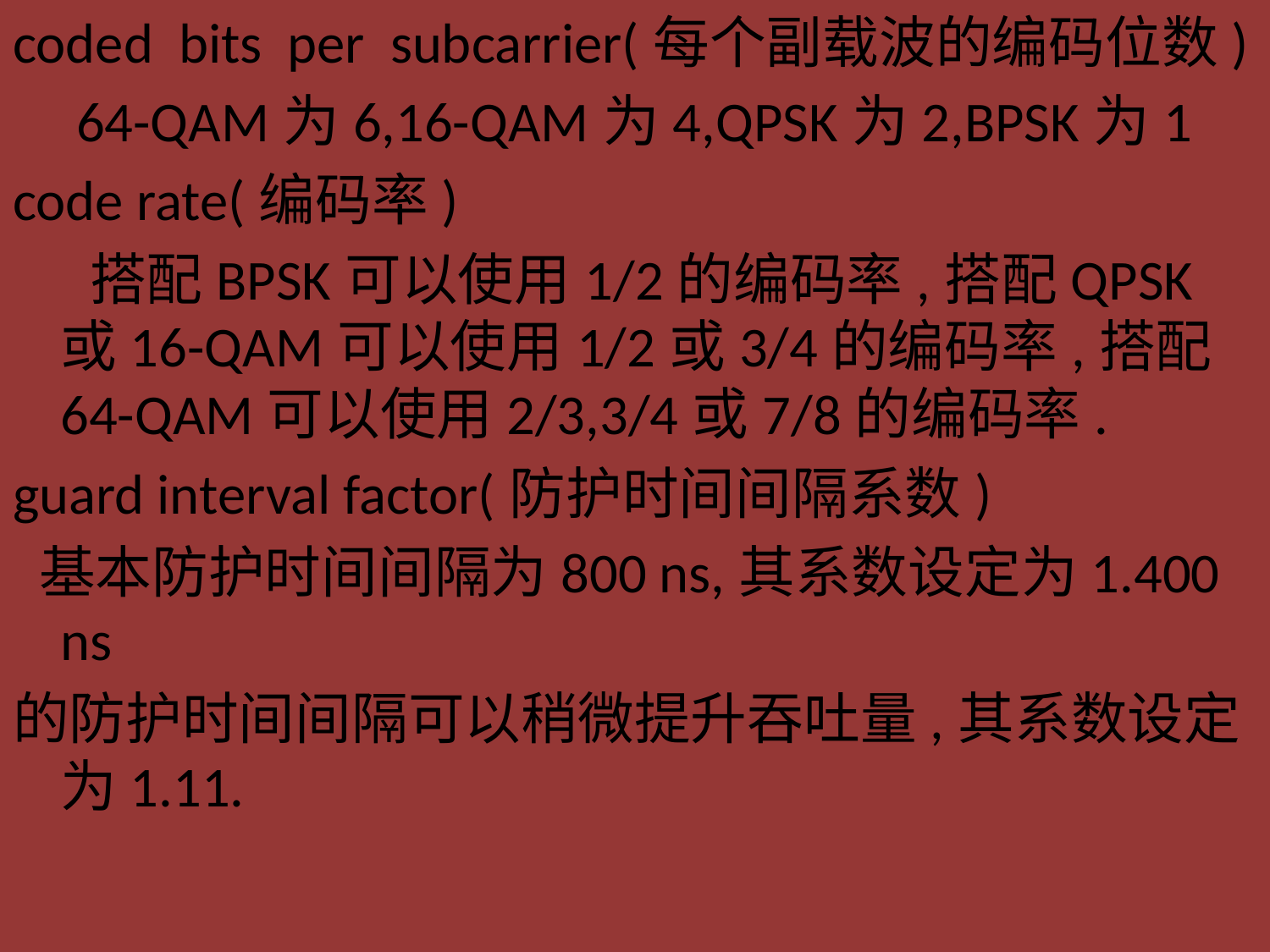

coded  bits  per  subcarrier(每个副载波的编码位数)
     64-QAM为6,16-QAM为4,QPSK为2,BPSK为1
code rate(编码率)
     搭配BPSK可以使用1/2的编码率,搭配QPSK或16-QAM可以使用1/2或3/4的编码率,搭配64-QAM可以使用2/3,3/4或7/8的编码率.
guard interval factor(防护时间间隔系数)
 基本防护时间间隔为800 ns,其系数设定为1.400 ns
的防护时间间隔可以稍微提升吞吐量,其系数设定为1.11.